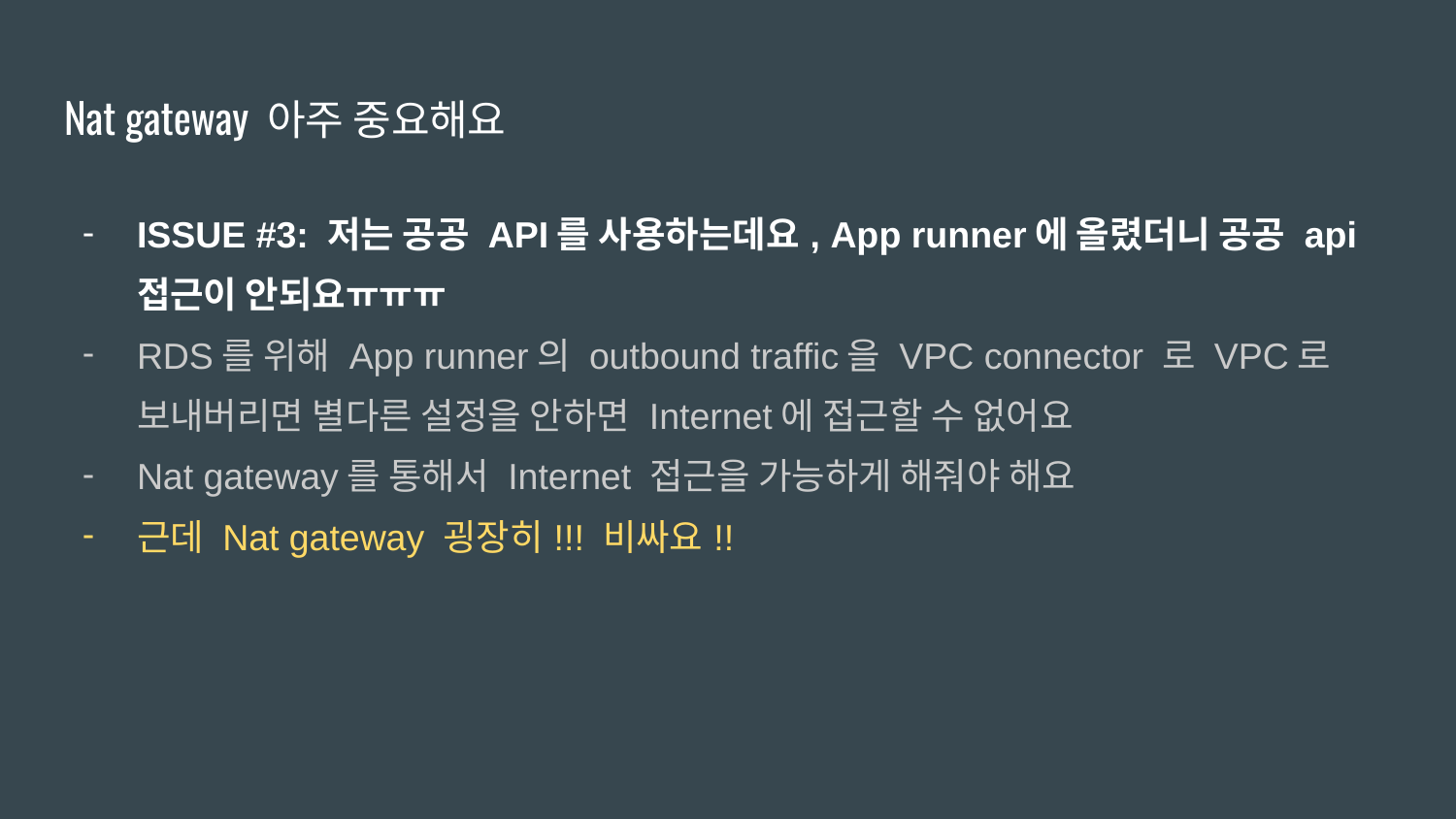

# Nat gateway 아주 중요해요
ISSUE #3: 저는 공공 API를 사용하는데요, App runner에 올렸더니 공공 api 접근이 안되요ㅠㅠㅠ
RDS를 위해 App runner의 outbound traffic을 VPC connector 로 VPC로 보내버리면 별다른 설정을 안하면 Internet에 접근할 수 없어요
Nat gateway를 통해서 Internet 접근을 가능하게 해줘야 해요
근데 Nat gateway 굉장히!!! 비싸요!!